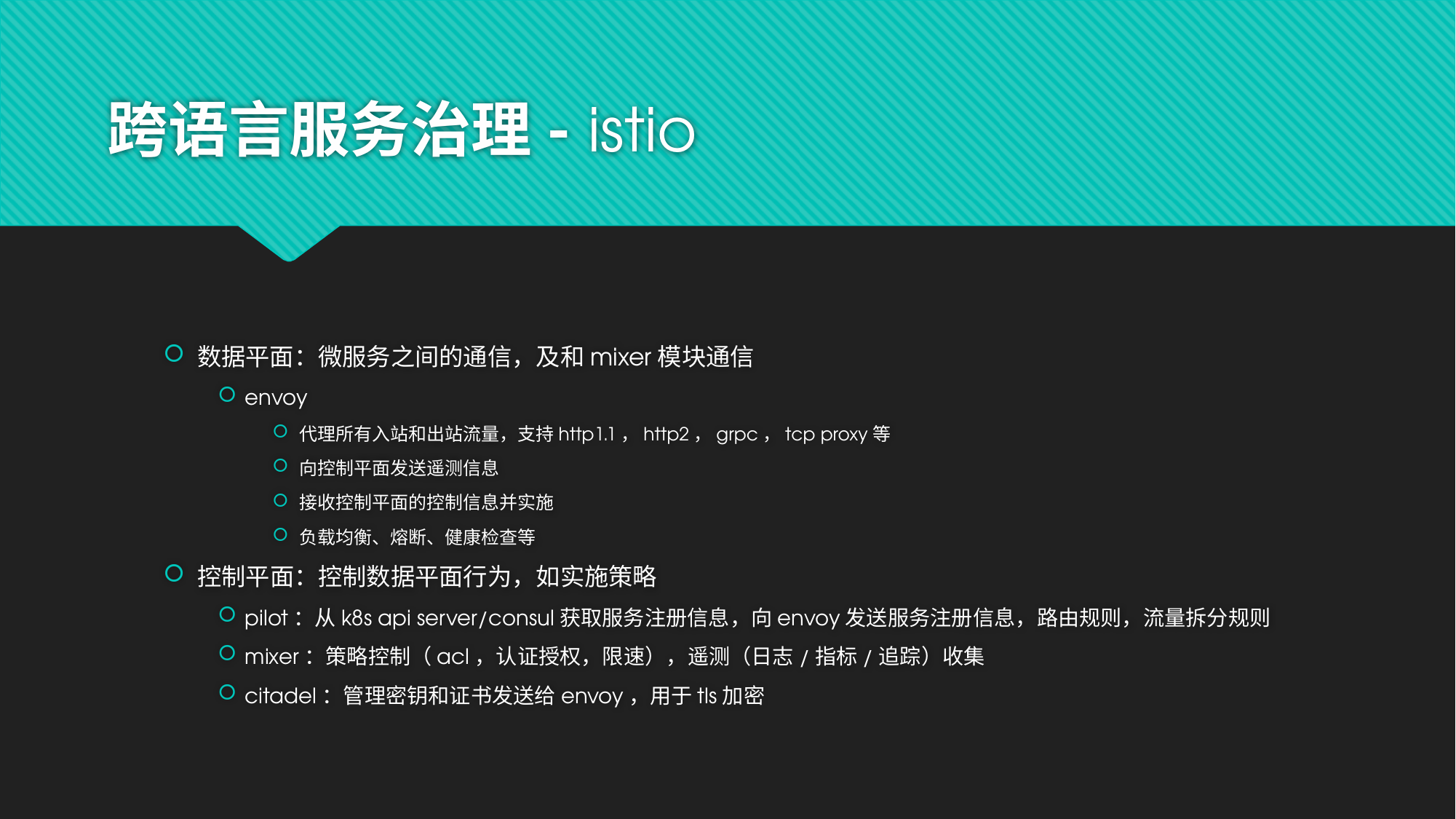

# 跨语言服务治理- istio

数据平面：微服务之间的通信，及和mixer模块通信
envoy
代理所有入站和出站流量，支持http1.1，http2，grpc，tcp proxy等
向控制平面发送遥测信息
接收控制平面的控制信息并实施
负载均衡、熔断、健康检查等
控制平面：控制数据平面行为，如实施策略
pilot：从k8s api server/consul获取服务注册信息，向envoy发送服务注册信息，路由规则，流量拆分规则
mixer：策略控制（acl，认证授权，限速），遥测（日志/指标/追踪）收集
citadel：管理密钥和证书发送给envoy，用于tls加密